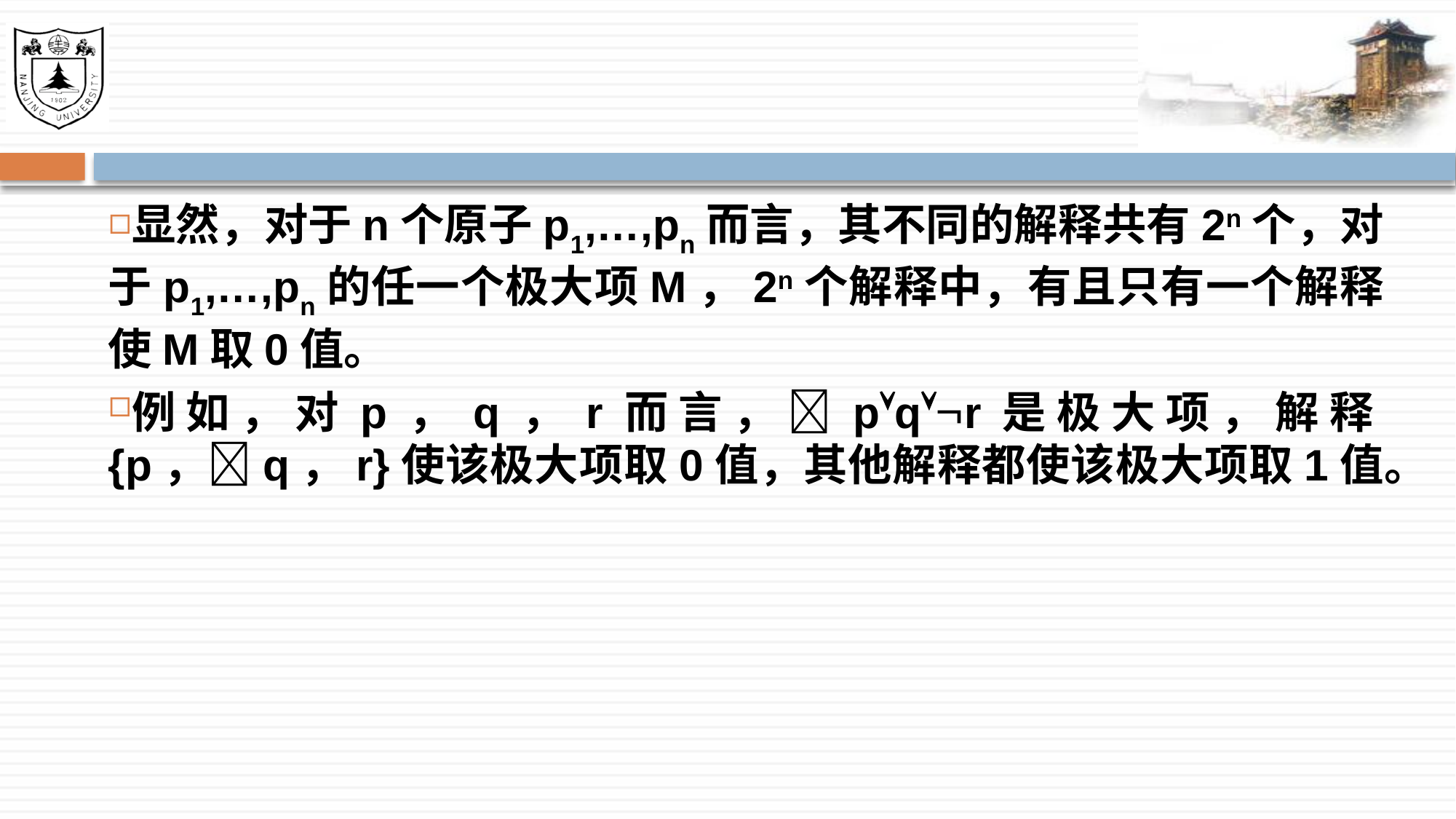

#
显然，对于n个原子p1,…,pn而言，其不同的解释共有2n个，对于p1,…,pn的任一个极大项M，2n个解释中，有且只有一个解释使M取0值。
例如，对p，q，r而言，¬p∨q∨¬r是极大项，解释{p，¬q，r}使该极大项取0值，其他解释都使该极大项取1值。